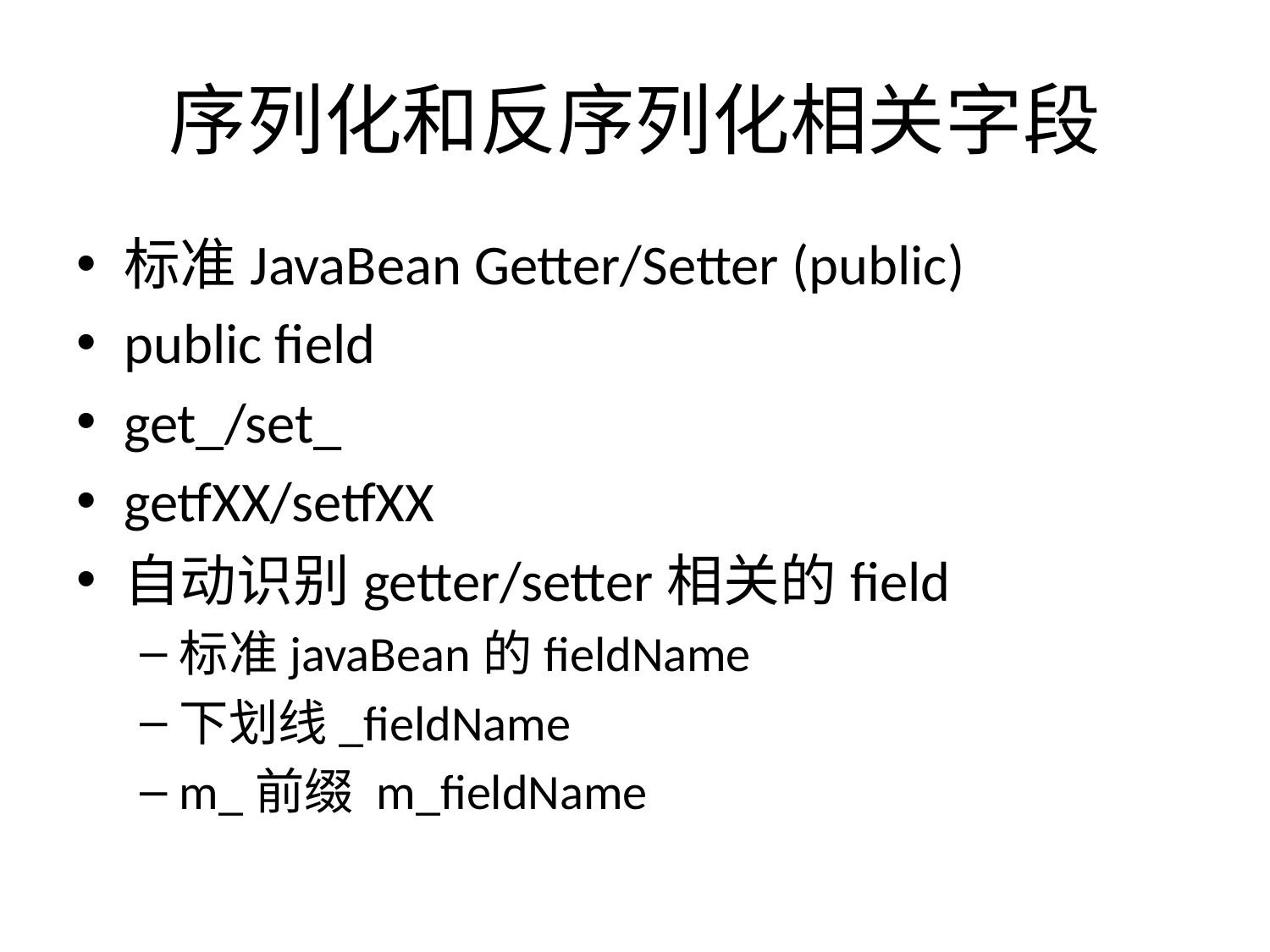

# 序列化和反序列化相关字段
标准JavaBean Getter/Setter (public)
public field
get_/set_
getfXX/setfXX
自动识别getter/setter相关的field
标准javaBean的fieldName
下划线_fieldName
m_前缀 m_fieldName